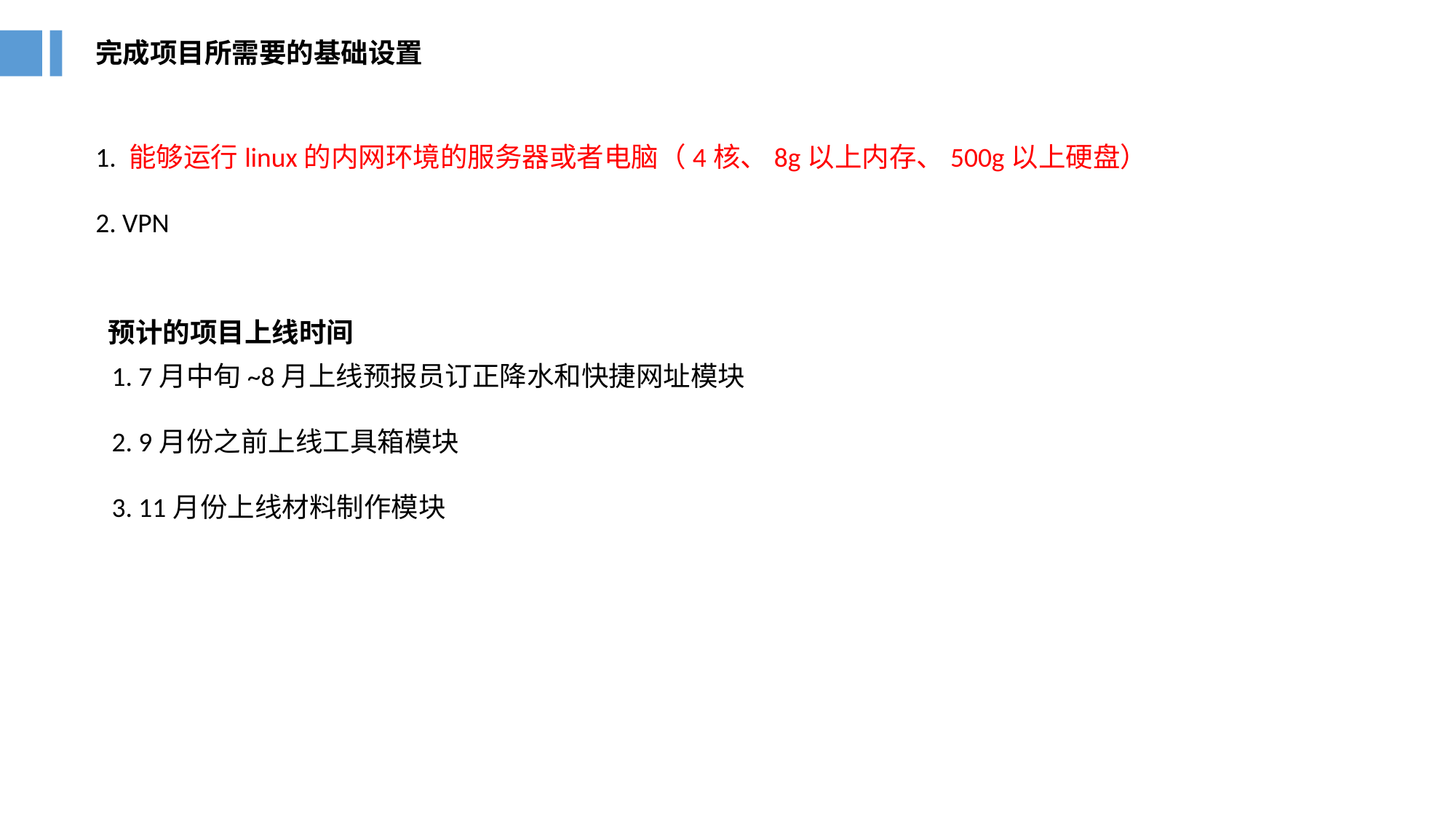

完成项目所需要的基础设置

1. 能够运行linux的内网环境的服务器或者电脑（4核、8g以上内存、500g以上硬盘）

2. VPN

 预计的项目上线时间
1. 7月中旬~8月上线预报员订正降水和快捷网址模块

2. 9月份之前上线工具箱模块

3. 11月份上线材料制作模块